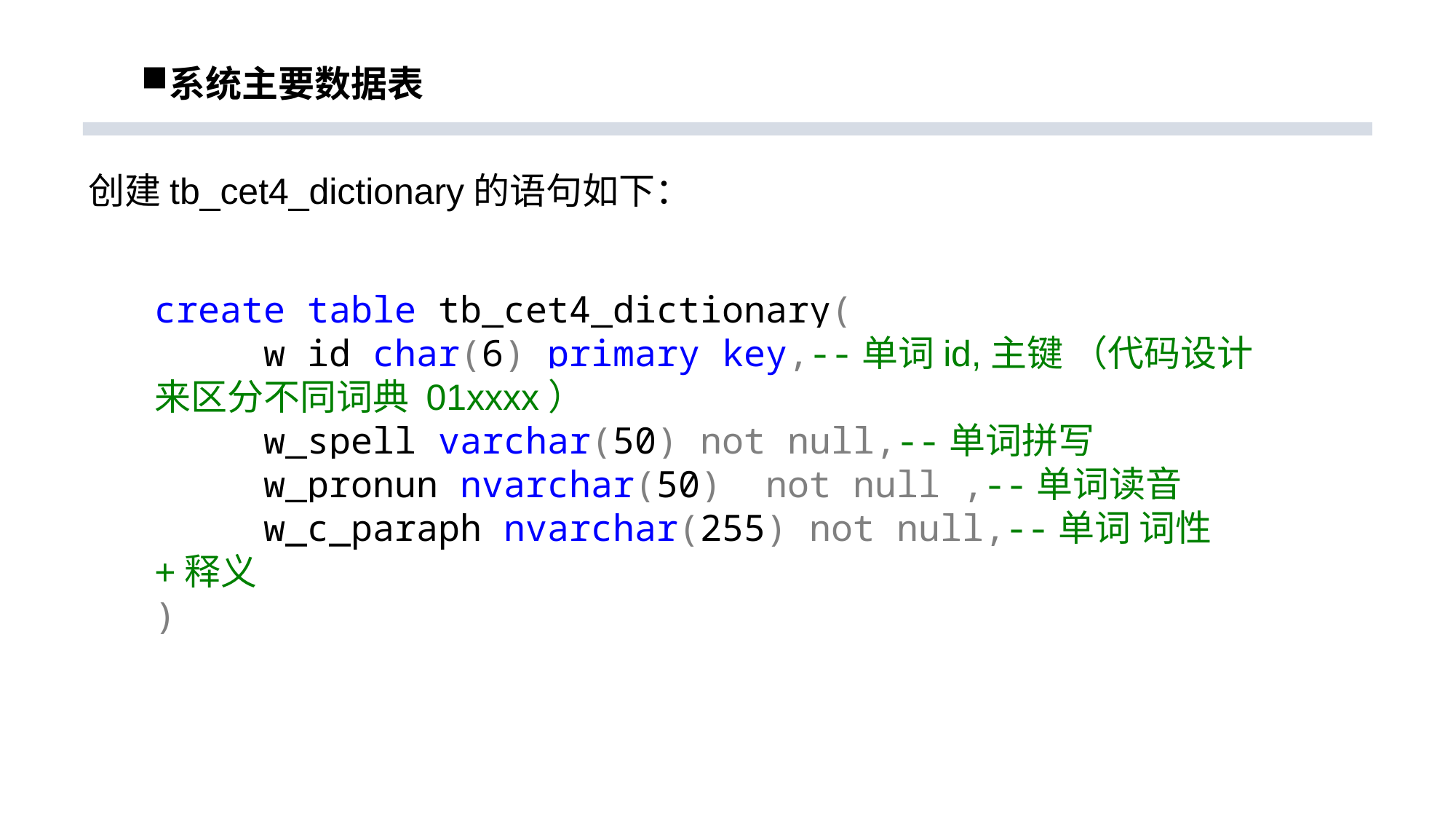

# 系统主要数据表
创建tb_cet4_dictionary的语句如下：
create table tb_cet4_dictionary(
	w_id char(6) primary key,--单词id,主键 （代码设计来区分不同词典 01xxxx）
	w_spell varchar(50) not null,--单词拼写
	w_pronun nvarchar(50)  not null ,--单词读音
	w_c_paraph nvarchar(255) not null,--单词 词性+释义
)